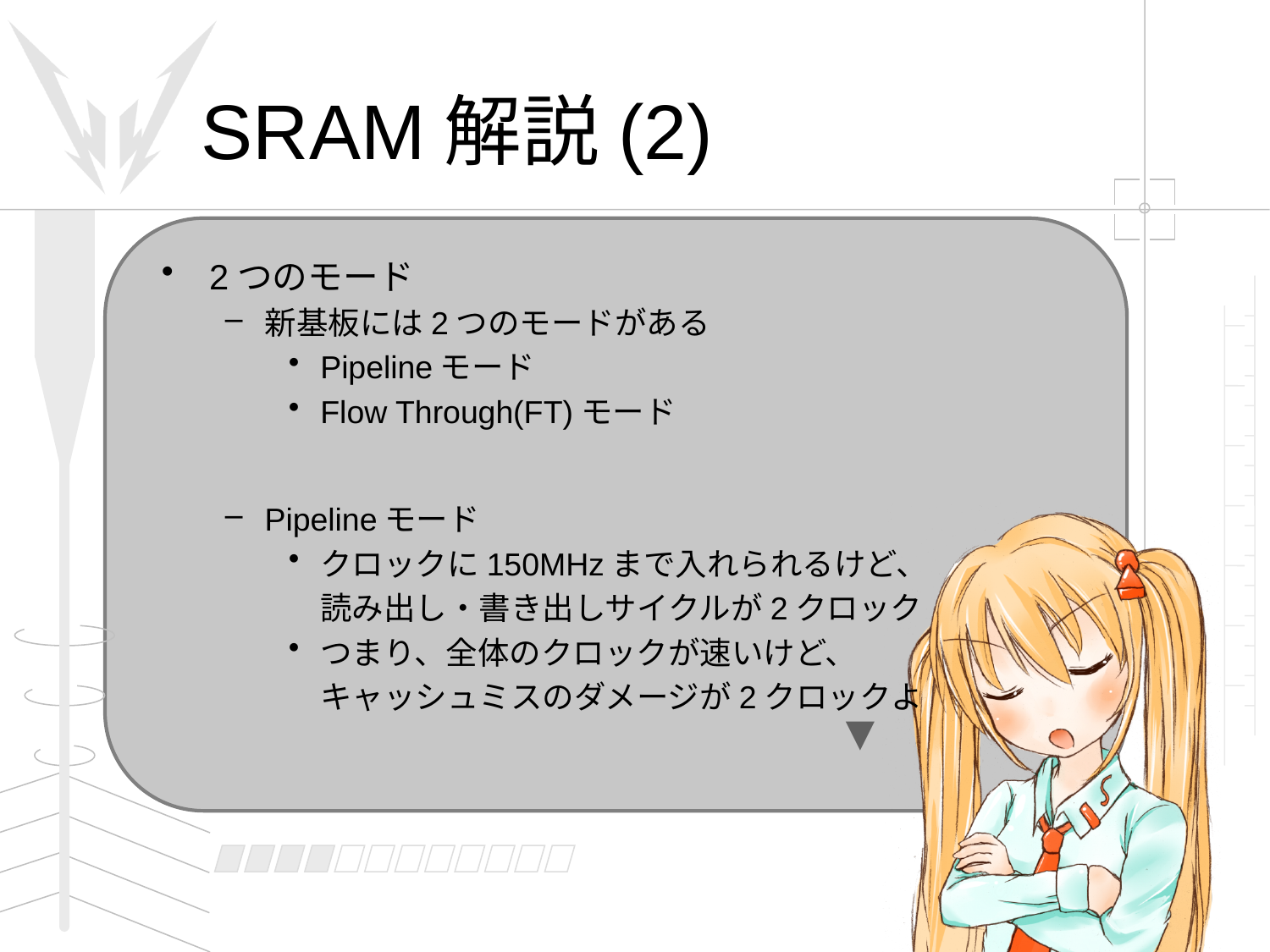

# SRAM解説(2)
2つのモード
新基板には2つのモードがある
Pipelineモード
Flow Through(FT)モード

Pipelineモード
クロックに150MHzまで入れられるけど、
	読み出し・書き出しサイクルが2クロック
つまり、全体のクロックが速いけど、
	キャッシュミスのダメージが2クロックよ